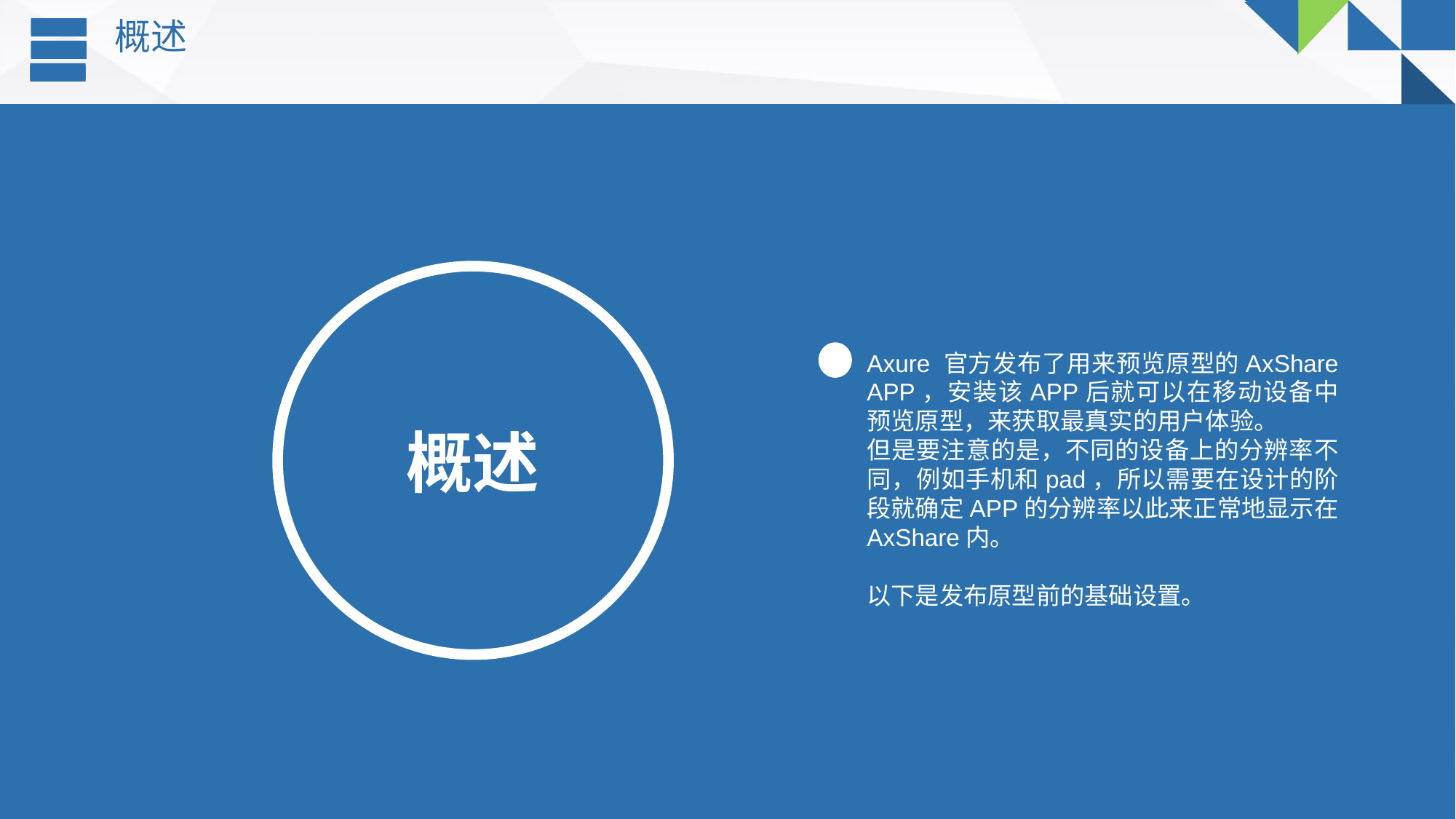

概述

Axure 官方发布了用来预览原型的AxShare APP，安装该APP后就可以在移动设备中预览原型，来获取最真实的用户体验。
但是要注意的是，不同的设备上的分辨率不同，例如手机和pad，所以需要在设计的阶段就确定APP的分辨率以此来正常地显示在AxShare内。

以下是发布原型前的基础设置。
概述